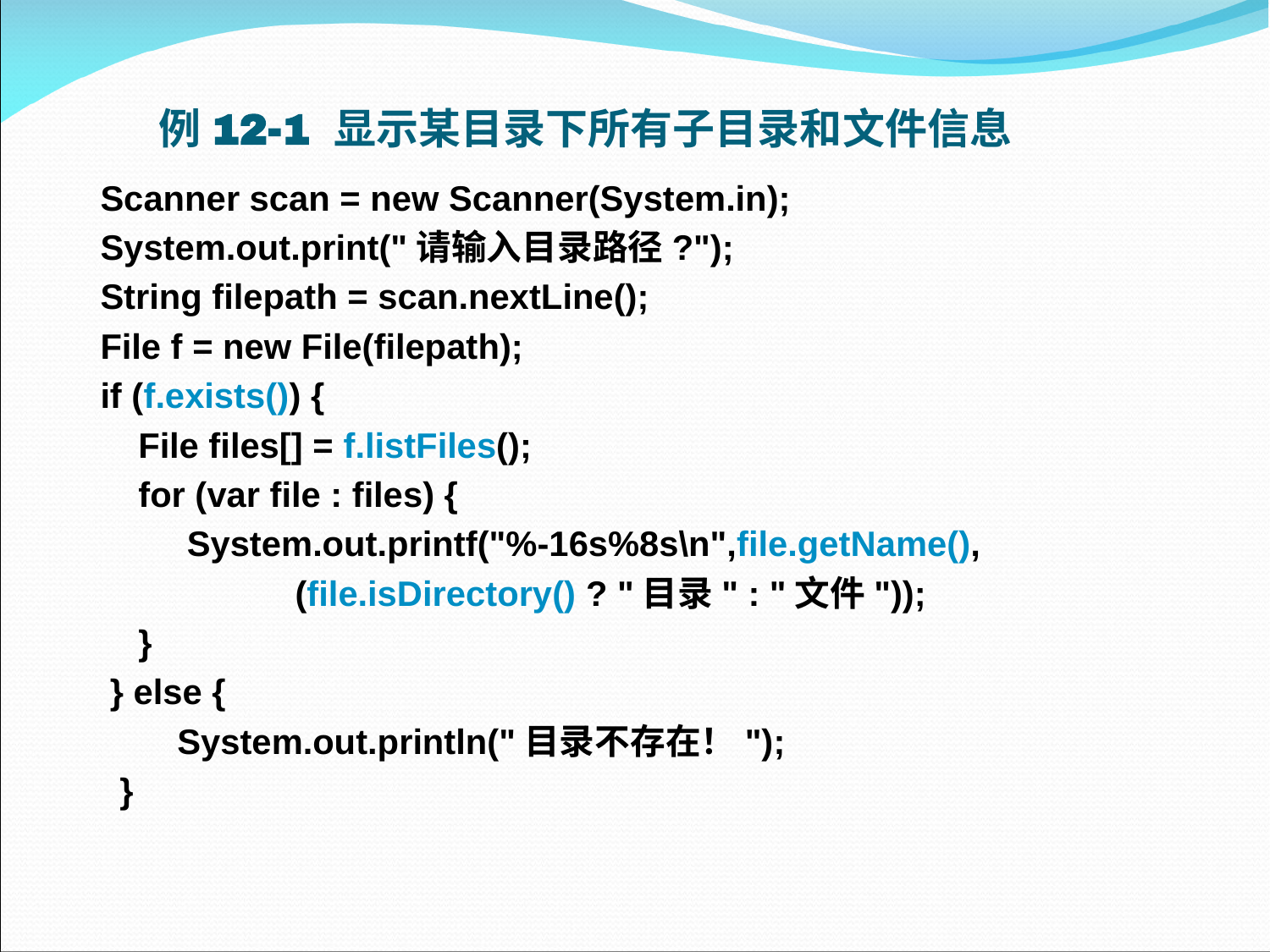

# 例12-1 显示某目录下所有子目录和文件信息
Scanner scan = new Scanner(System.in);
System.out.print("请输入目录路径?");
String filepath = scan.nextLine();
File f = new File(filepath);
if (f.exists()) {
  	File files[] = f.listFiles();
  	for (var file : files) {
  	     System.out.printf("%-16s%8s\n",file.getName(),
                    (file.isDirectory() ? "目录" : "文件"));
  	}
 } else {
  	    System.out.println("目录不存在！");
  }